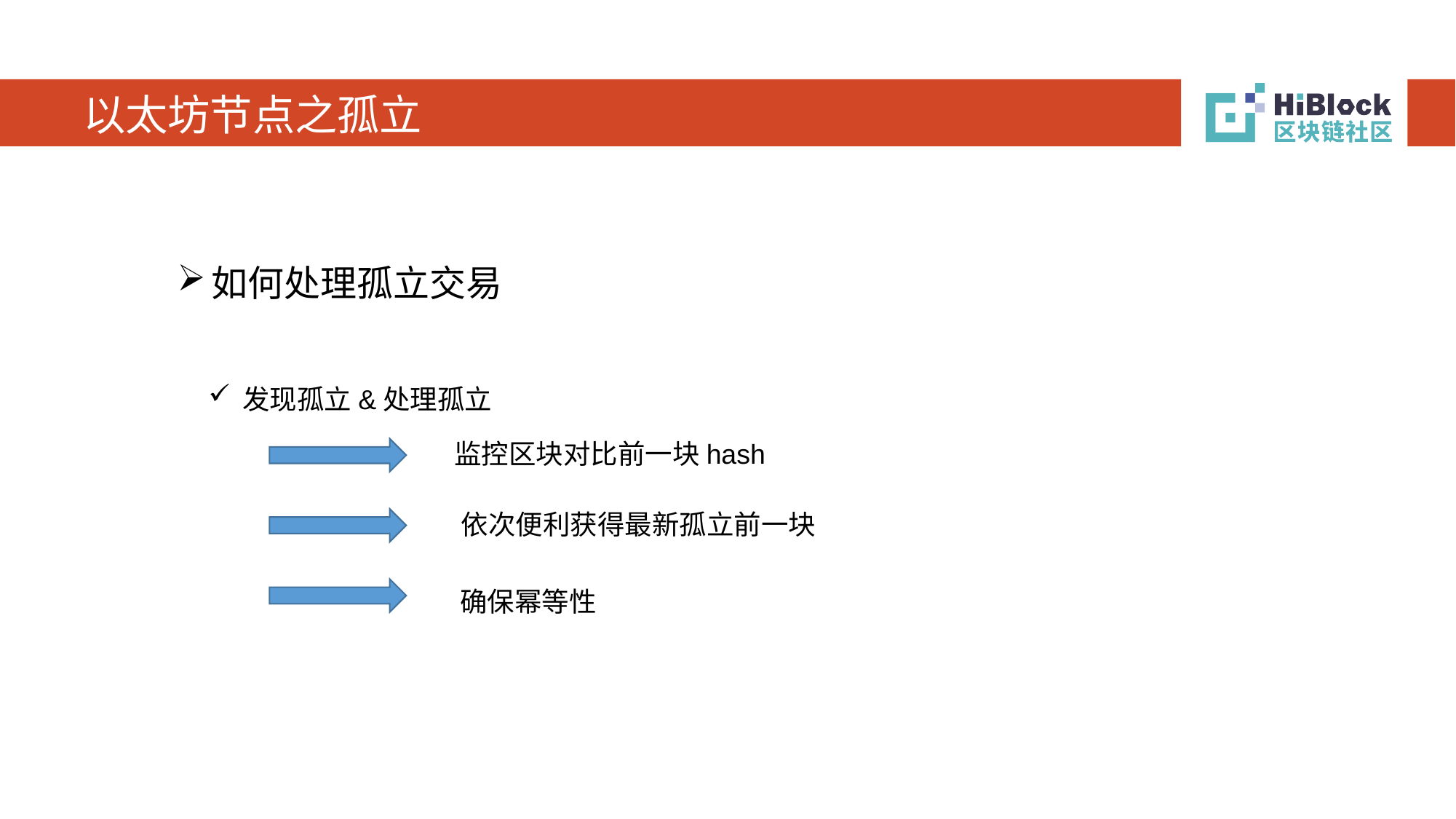

# 以太坊节点之孤立
如何处理孤立交易
发现孤立&处理孤立
监控区块对比前一块hash

依次便利获得最新孤立前一块

确保幂等性